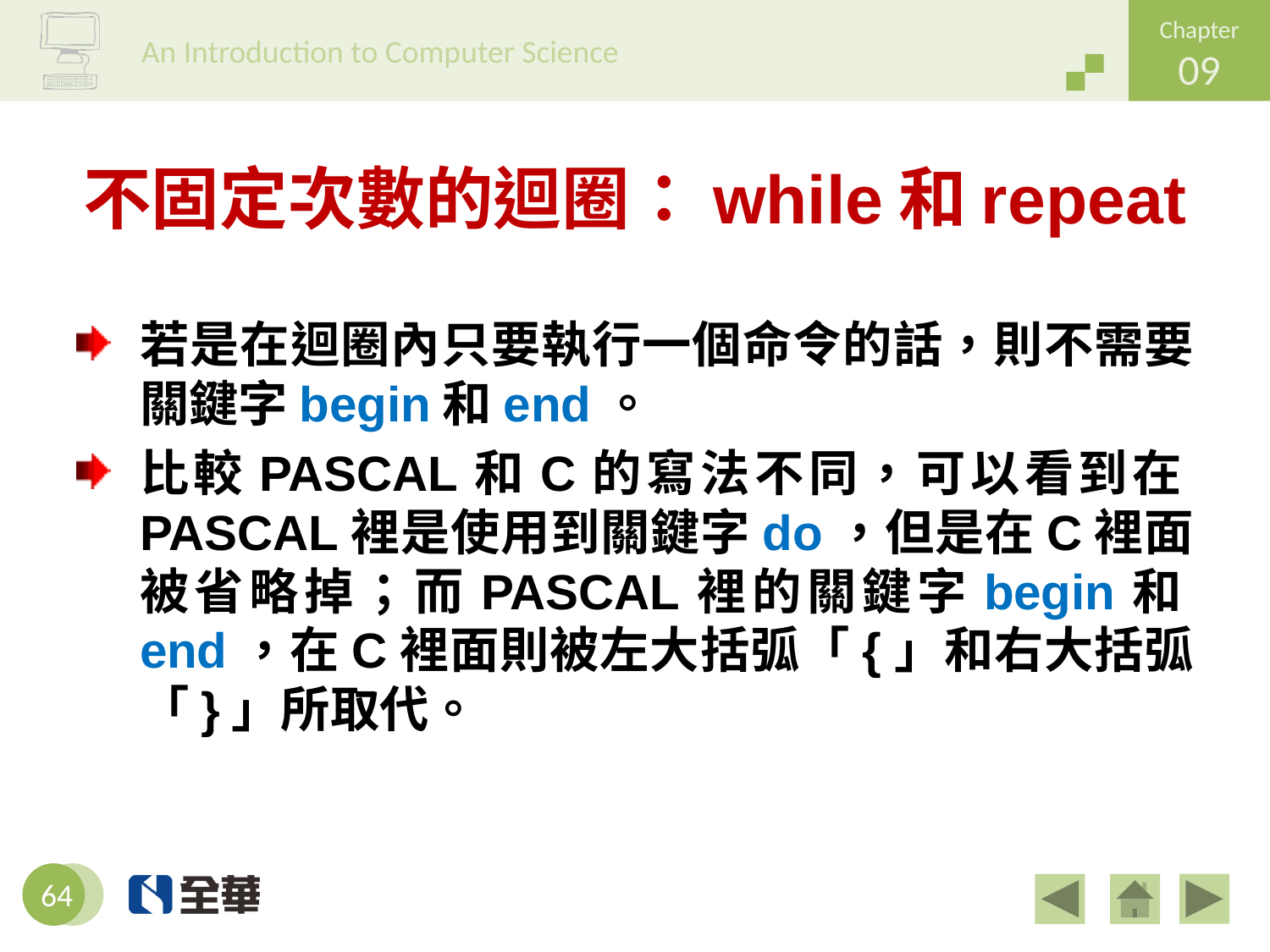

# 不固定次數的迴圈：while和repeat
若是在迴圈內只要執行一個命令的話，則不需要關鍵字begin和end。
比較PASCAL和C的寫法不同，可以看到在PASCAL裡是使用到關鍵字do，但是在C裡面被省略掉；而PASCAL裡的關鍵字begin和end，在C裡面則被左大括弧「{」和右大括弧「}」所取代。